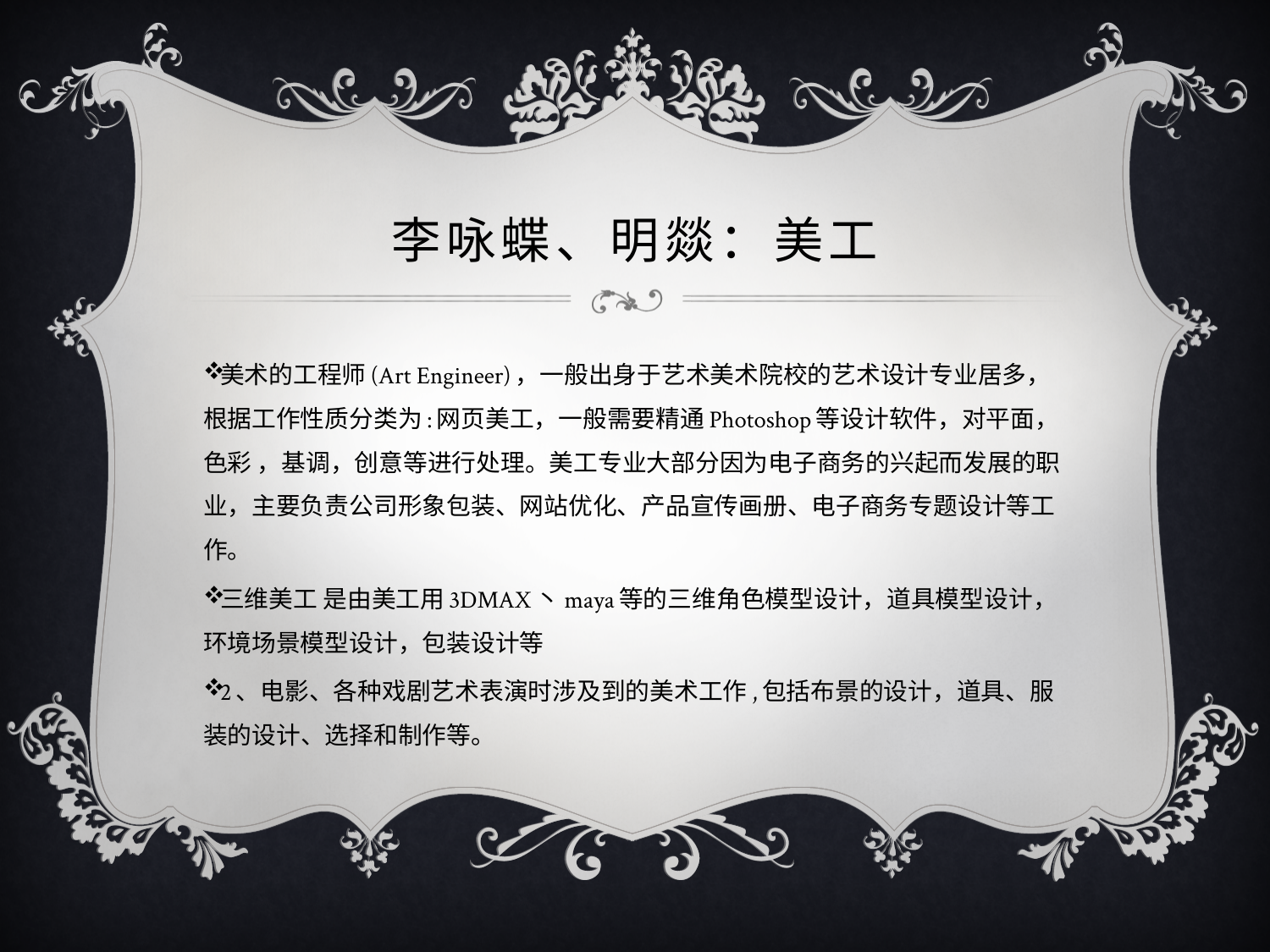

# 李咏蝶、明燚：美工
美术的工程师(Art Engineer)，一般出身于艺术美术院校的艺术设计专业居多，根据工作性质分类为:网页美工，一般需要精通Photoshop等设计软件，对平面，色彩 ，基调，创意等进行处理。美工专业大部分因为电子商务的兴起而发展的职业，主要负责公司形象包装、网站优化、产品宣传画册、电子商务专题设计等工作。
三维美工 是由美工用3DMAX丶maya等的三维角色模型设计，道具模型设计，环境场景模型设计，包装设计等
2、电影、各种戏剧艺术表演时涉及到的美术工作,包括布景的设计，道具、服装的设计、选择和制作等。